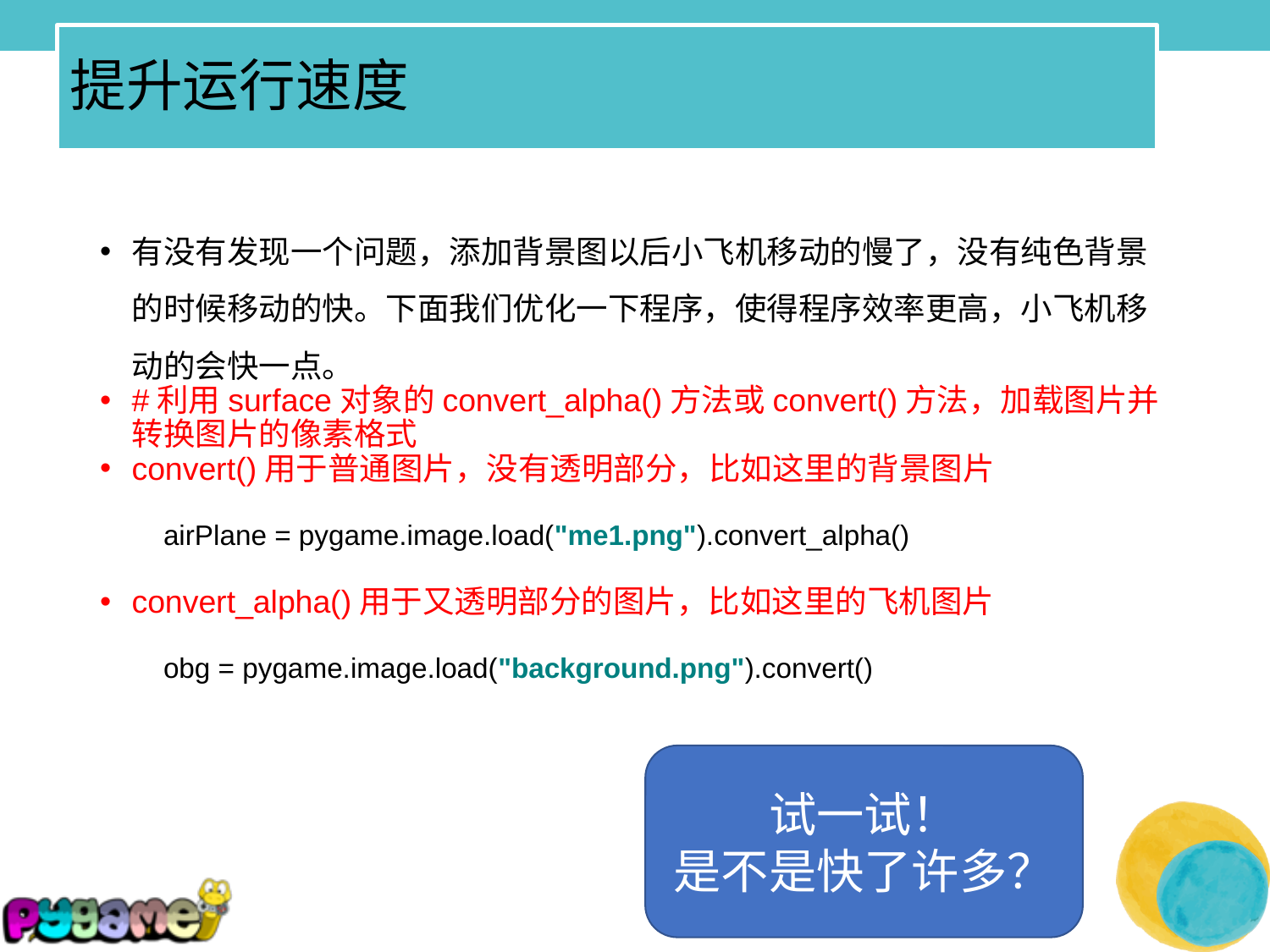

# 提升运行速度
有没有发现一个问题，添加背景图以后小飞机移动的慢了，没有纯色背景的时候移动的快。下面我们优化一下程序，使得程序效率更高，小飞机移动的会快一点。
#利用surface对象的convert_alpha()方法或convert()方法，加载图片并转换图片的像素格式
convert()用于普通图片，没有透明部分，比如这里的背景图片

airPlane = pygame.image.load("me1.png").convert_alpha()

convert_alpha()用于又透明部分的图片，比如这里的飞机图片

obg = pygame.image.load("background.png").convert()

试一试！
是不是快了许多？